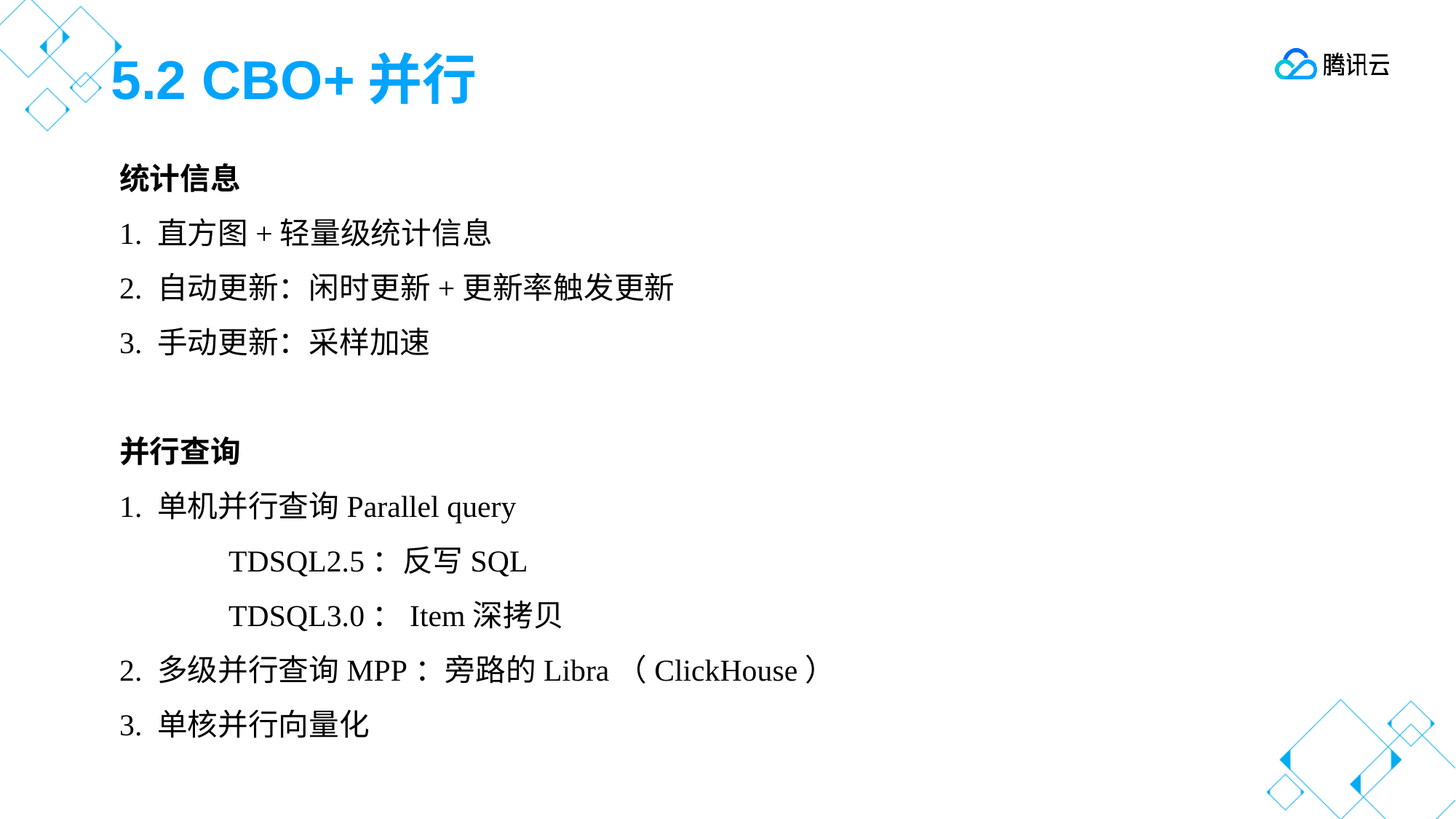

# 5.2 CBO+并行
统计信息
1. 直方图+轻量级统计信息
2. 自动更新：闲时更新+更新率触发更新
3. 手动更新：采样加速

并行查询
1. 单机并行查询Parallel query
	TDSQL2.5：反写SQL
	TDSQL3.0：Item深拷贝
2. 多级并行查询MPP：旁路的Libra（ClickHouse）
3. 单核并行向量化